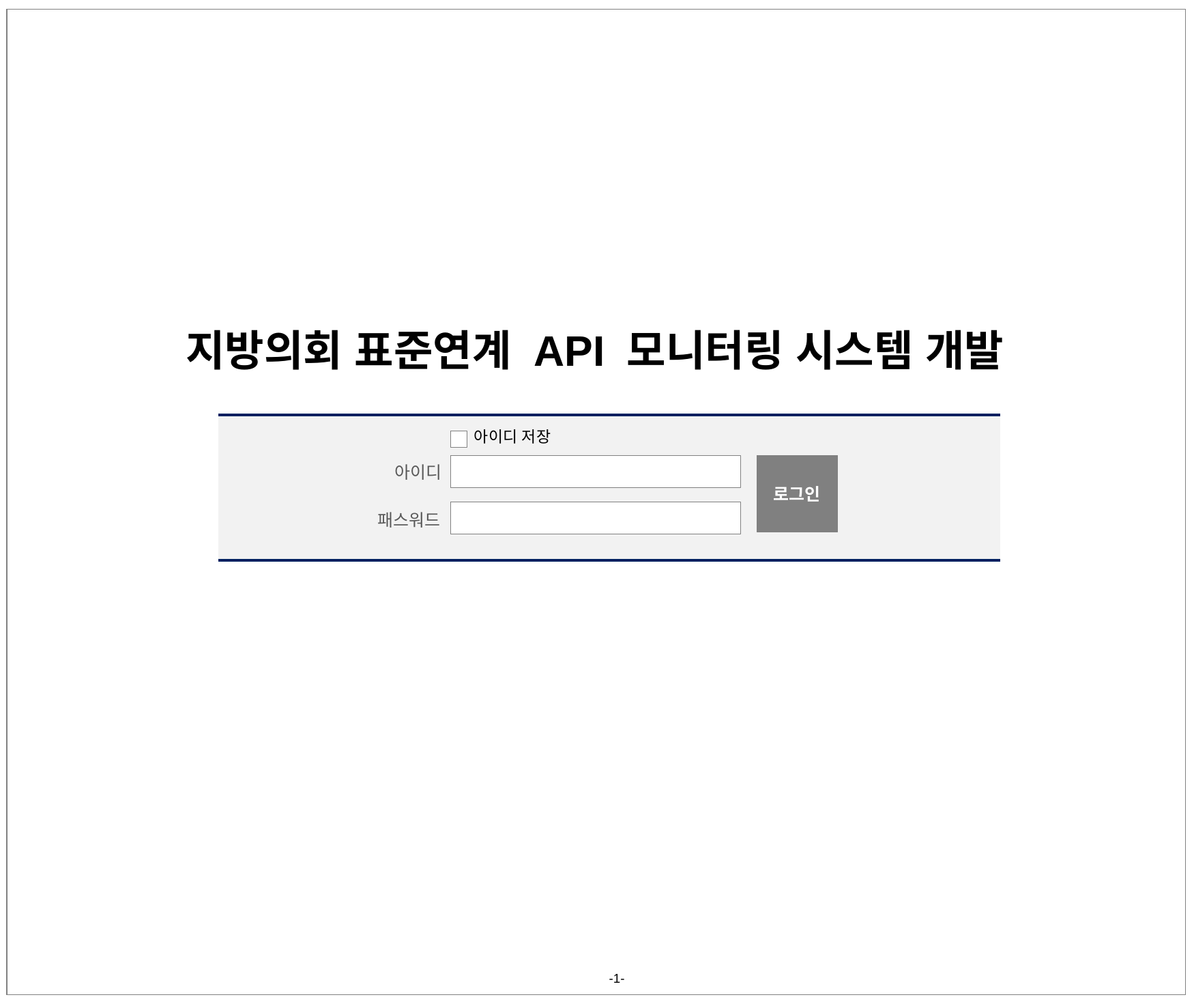

지방의회 표준연계 API 모니터링 시스템 개발
|  |
| --- |
아이디 저장

로그인
아이디

패스워드